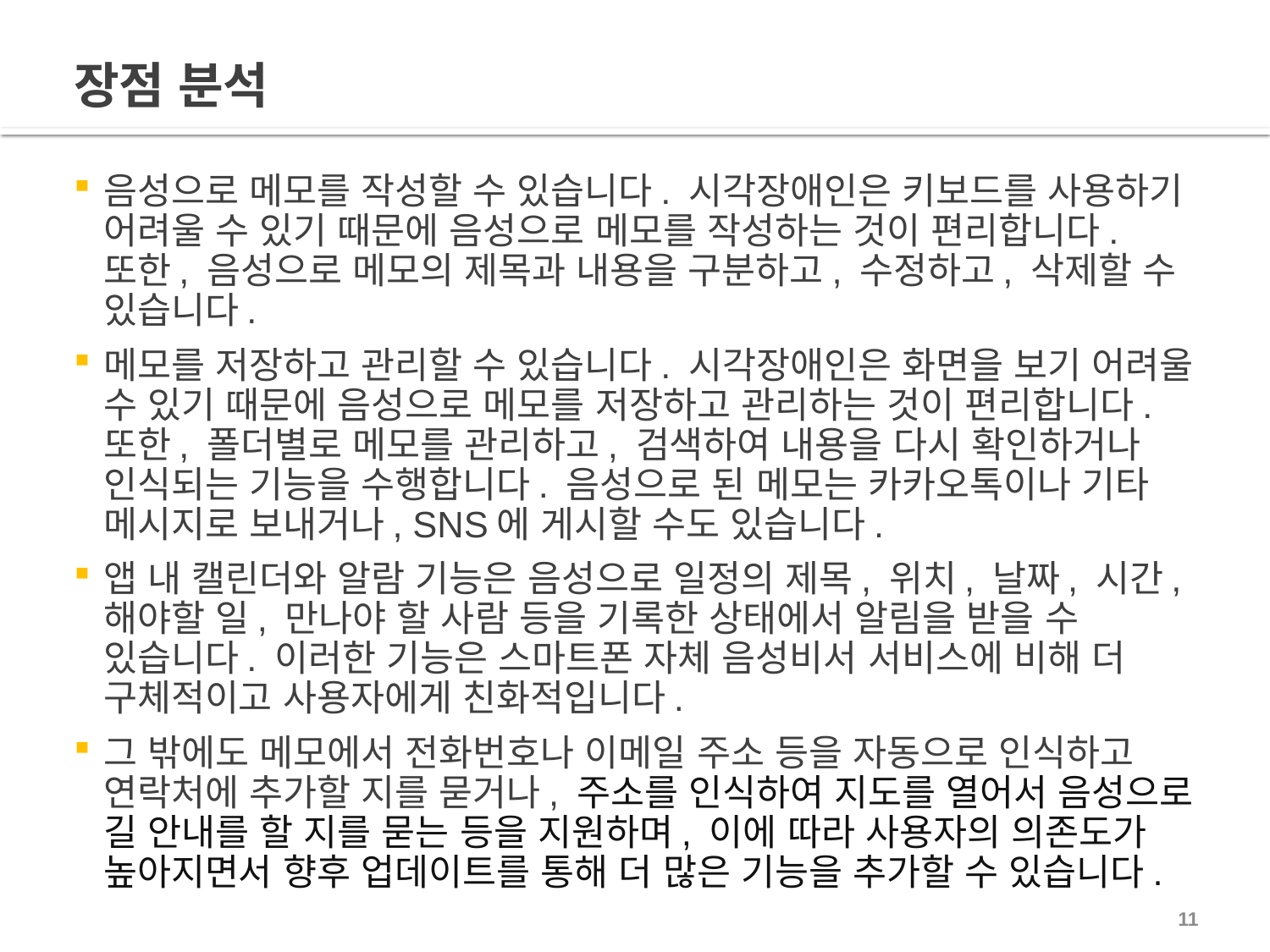

# 장점 분석
음성으로 메모를 작성할 수 있습니다. 시각장애인은 키보드를 사용하기 어려울 수 있기 때문에 음성으로 메모를 작성하는 것이 편리합니다. 또한, 음성으로 메모의 제목과 내용을 구분하고, 수정하고, 삭제할 수 있습니다.
메모를 저장하고 관리할 수 있습니다. 시각장애인은 화면을 보기 어려울 수 있기 때문에 음성으로 메모를 저장하고 관리하는 것이 편리합니다. 또한, 폴더별로 메모를 관리하고, 검색하여 내용을 다시 확인하거나 인식되는 기능을 수행합니다. 음성으로 된 메모는 카카오톡이나 기타 메시지로 보내거나, SNS에 게시할 수도 있습니다.
앱 내 캘린더와 알람 기능은 음성으로 일정의 제목, 위치, 날짜, 시간, 해야할 일, 만나야 할 사람 등을 기록한 상태에서 알림을 받을 수 있습니다. 이러한 기능은 스마트폰 자체 음성비서 서비스에 비해 더 구체적이고 사용자에게 친화적입니다.
그 밖에도 메모에서 전화번호나 이메일 주소 등을 자동으로 인식하고 연락처에 추가할 지를 묻거나, 주소를 인식하여 지도를 열어서 음성으로 길 안내를 할 지를 묻는 등을 지원하며, 이에 따라 사용자의 의존도가 높아지면서 향후 업데이트를 통해 더 많은 기능을 추가할 수 있습니다.
11